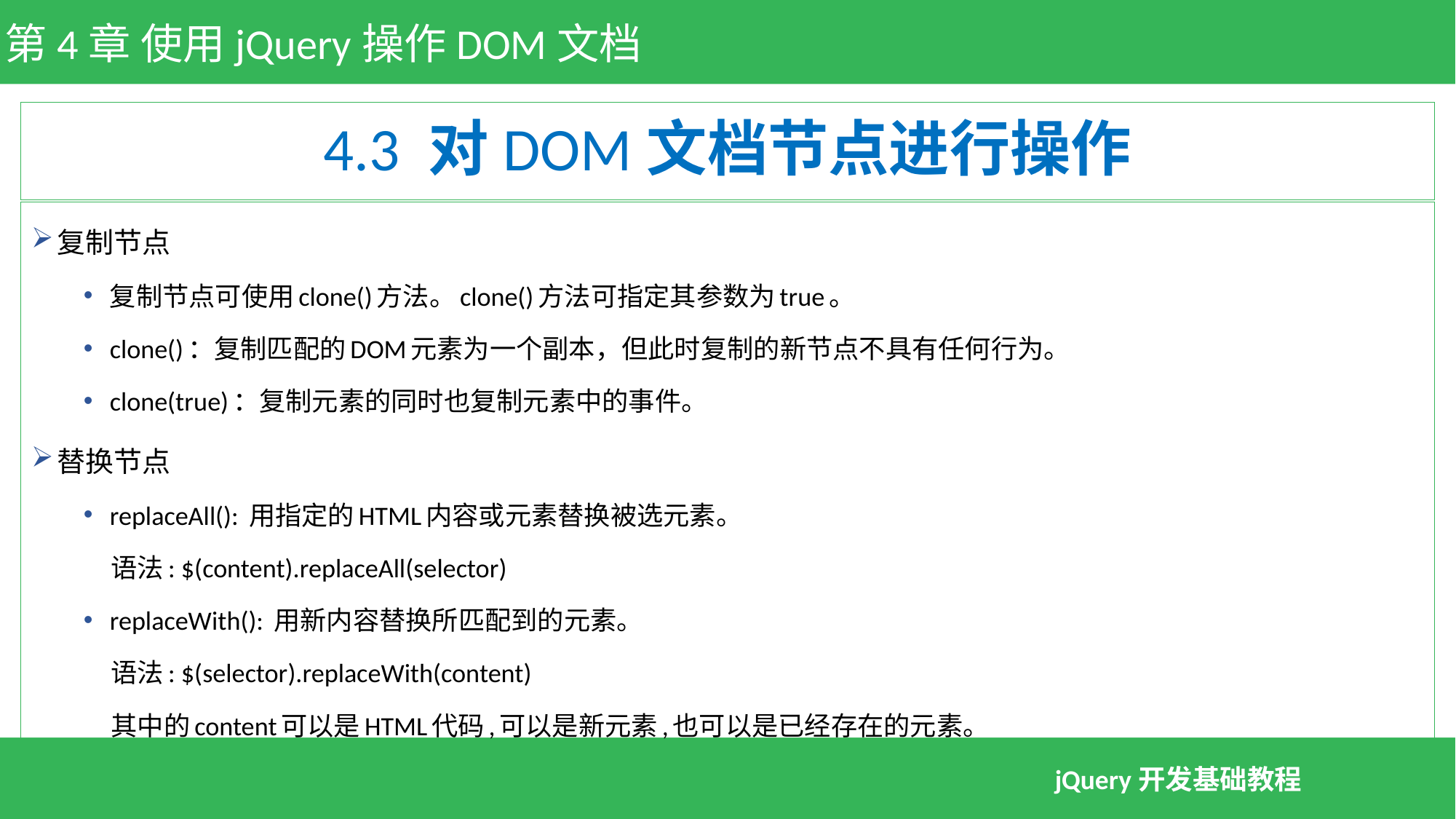

第4章 使用jQuery操作DOM文档

# 4.3 对DOM文档节点进行操作
复制节点
复制节点可使用clone()方法。clone()方法可指定其参数为true。
clone()：复制匹配的DOM元素为一个副本，但此时复制的新节点不具有任何行为。
clone(true)：复制元素的同时也复制元素中的事件。
替换节点
replaceAll(): 用指定的HTML内容或元素替换被选元素。
    语法: $(content).replaceAll(selector)
replaceWith(): 用新内容替换所匹配到的元素。
    语法: $(selector).replaceWith(content)
    其中的content可以是HTML代码,可以是新元素,也可以是已经存在的元素。

jQuery开发基础教程